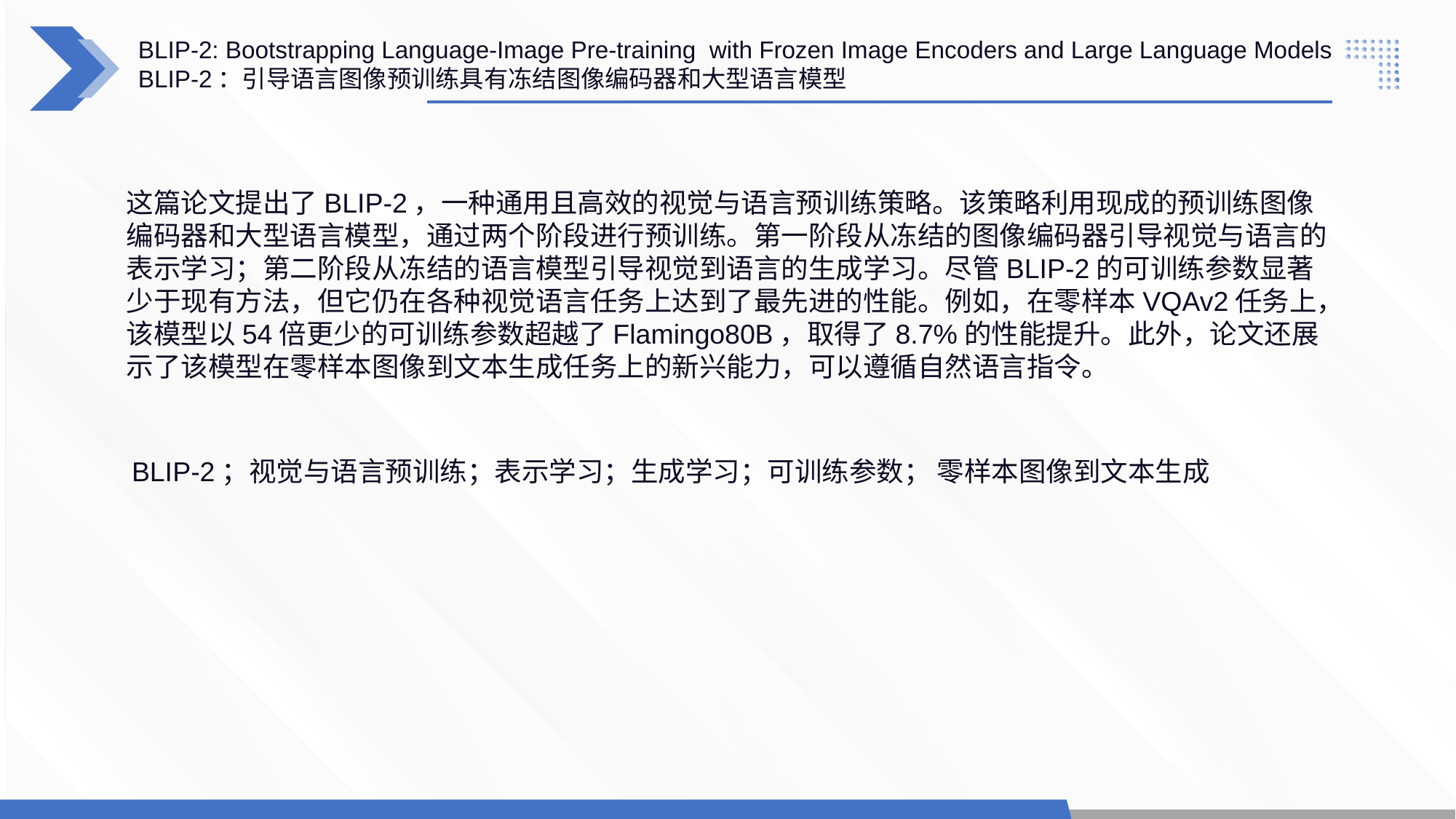

BLIP-2: Bootstrapping Language-Image Pre-training  with Frozen Image Encoders and Large Language Models
BLIP-2：引导语言图像预训练具有冻结图像编码器和大型语言模型
这篇论文提出了BLIP-2，一种通用且高效的视觉与语言预训练策略。该策略利用现成的预训练图像编码器和大型语言模型，通过两个阶段进行预训练。第一阶段从冻结的图像编码器引导视觉与语言的表示学习；第二阶段从冻结的语言模型引导视觉到语言的生成学习。尽管BLIP-2的可训练参数显著少于现有方法，但它仍在各种视觉语言任务上达到了最先进的性能。例如，在零样本VQAv2任务上，该模型以54倍更少的可训练参数超越了Flamingo80B，取得了8.7%的性能提升。此外，论文还展示了该模型在零样本图像到文本生成任务上的新兴能力，可以遵循自然语言指令。
BLIP-2；视觉与语言预训练；表示学习；生成学习；可训练参数； 零样本图像到文本生成